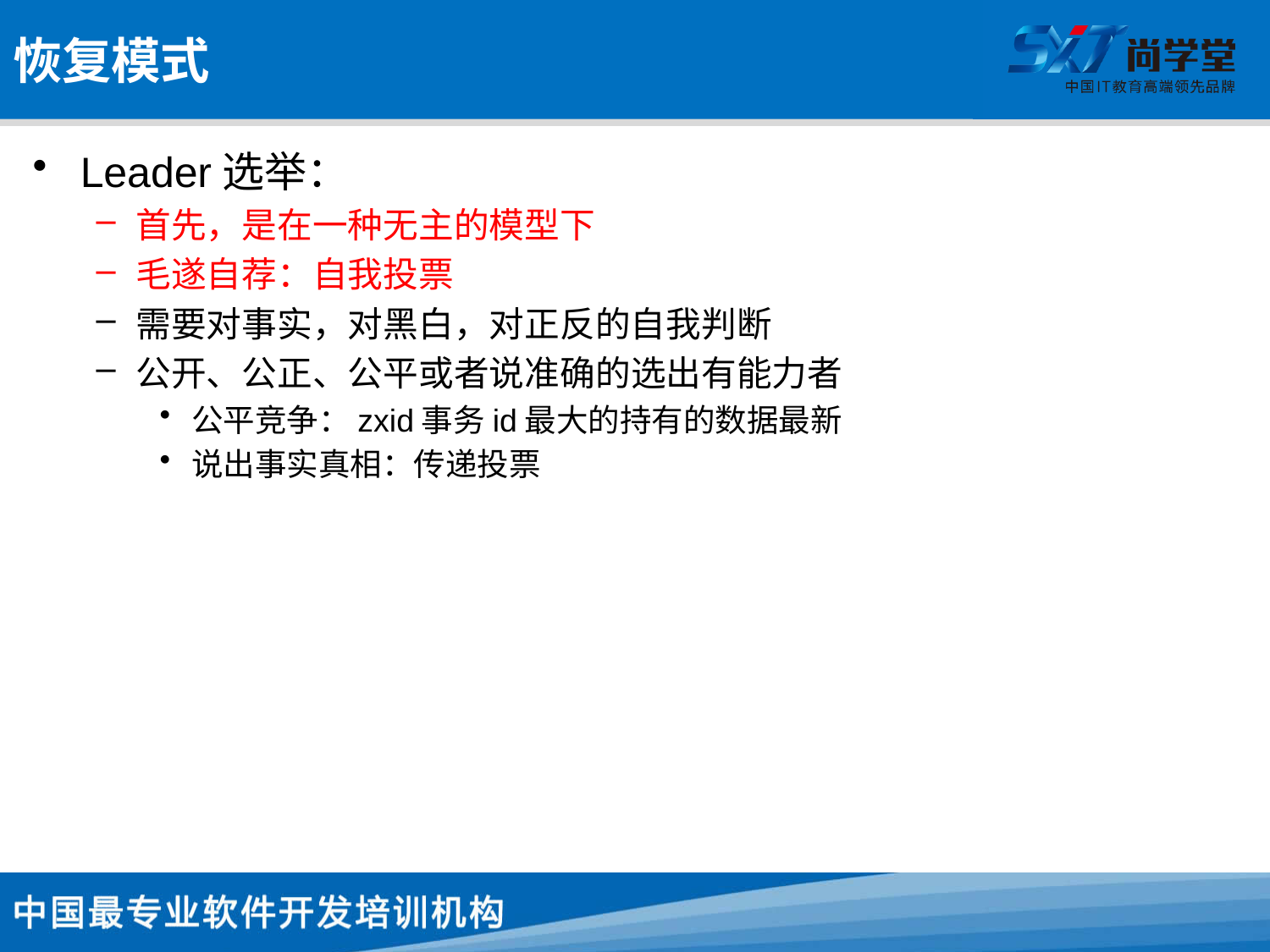

# 恢复模式
Leader选举：
首先，是在一种无主的模型下
毛遂自荐：自我投票
需要对事实，对黑白，对正反的自我判断
公开、公正、公平或者说准确的选出有能力者
公平竞争：zxid事务id最大的持有的数据最新
说出事实真相：传递投票